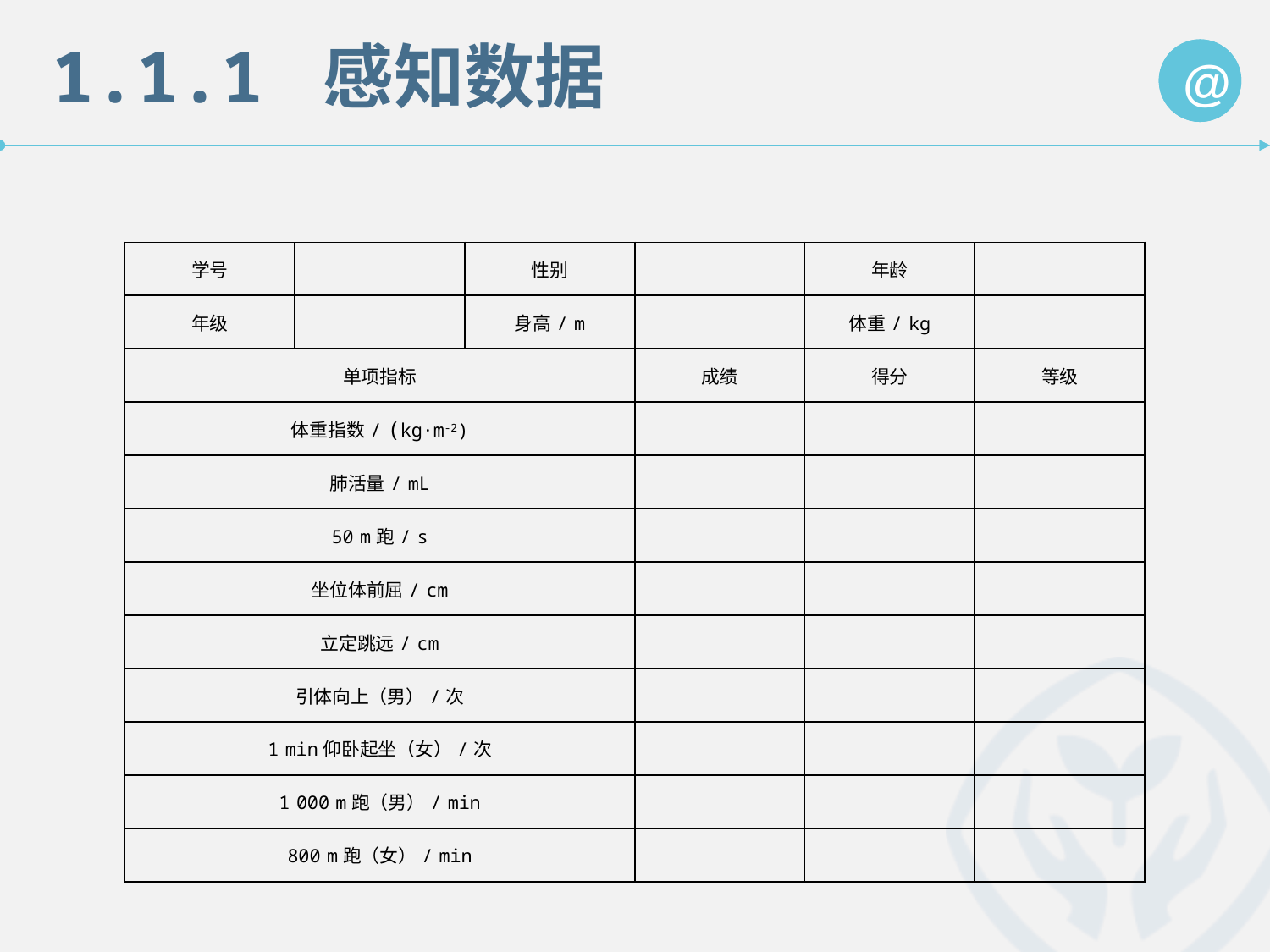

@
| 学号 |  | 性别 |  | 年龄 |  |
| --- | --- | --- | --- | --- | --- |
| 年级 |  | 身高 / m |  | 体重 / kg |  |
| 单项指标 |  |  | 成绩 | 得分 | 等级 |
| 体重指数 / (kg·m-2) |  |  |  |  |  |
| 肺活量 / mL |  |  |  |  |  |
| 50 m跑 / s |  |  |  |  |  |
| 坐位体前屈 / cm |  |  |  |  |  |
| 立定跳远 / cm |  |  |  |  |  |
| 引体向上（男）/次 |  |  |  |  |  |
| 1 min仰卧起坐（女）/次 |  |  |  |  |  |
| 1 000 m跑（男）/ min |  |  |  |  |  |
| 800 m跑（女）/ min |  |  |  |  |  |